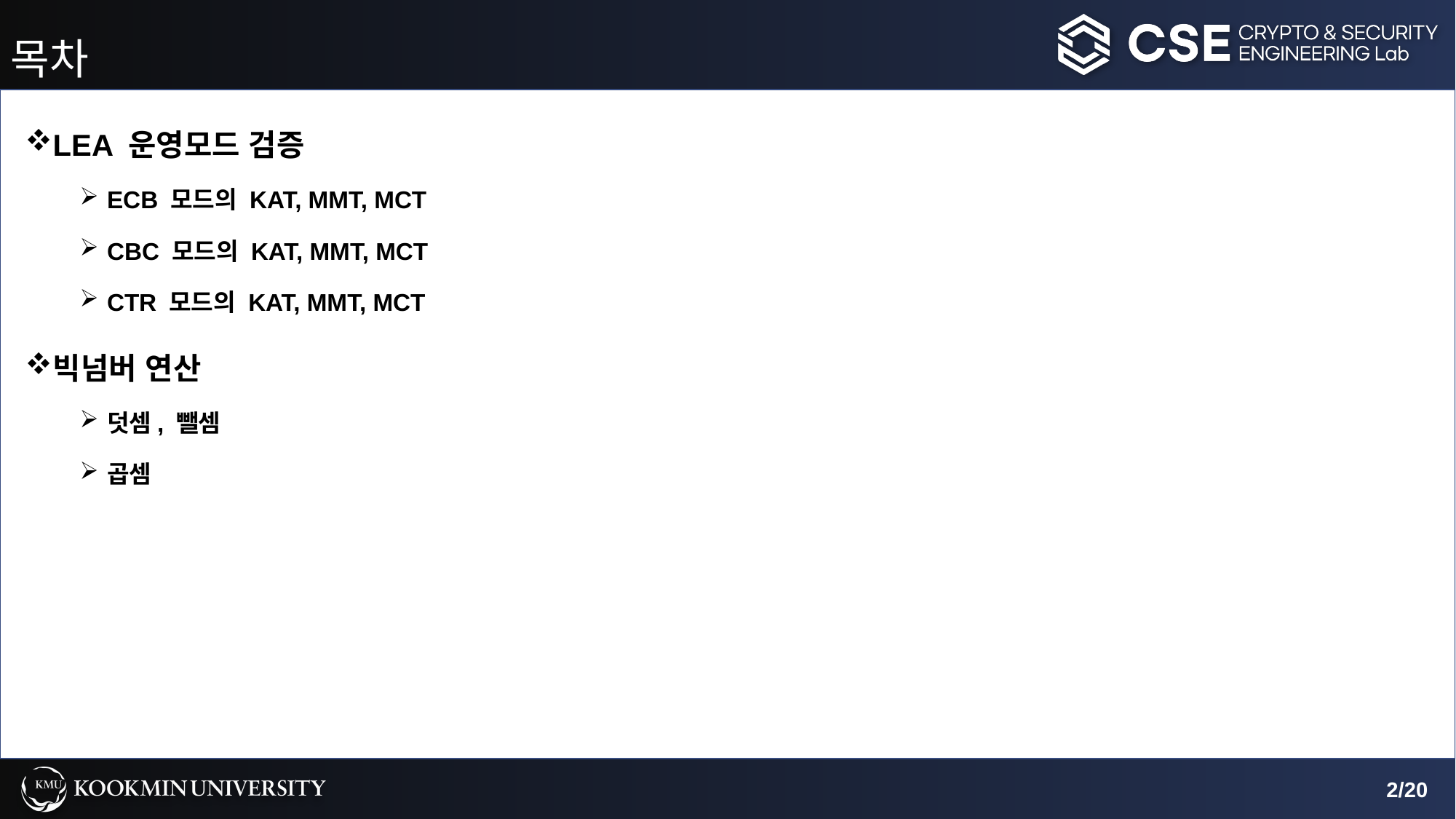

# 목차
LEA 운영모드 검증
ECB 모드의 KAT, MMT, MCT
CBC 모드의 KAT, MMT, MCT
CTR 모드의 KAT, MMT, MCT
빅넘버 연산
덧셈, 뺄셈
곱셈